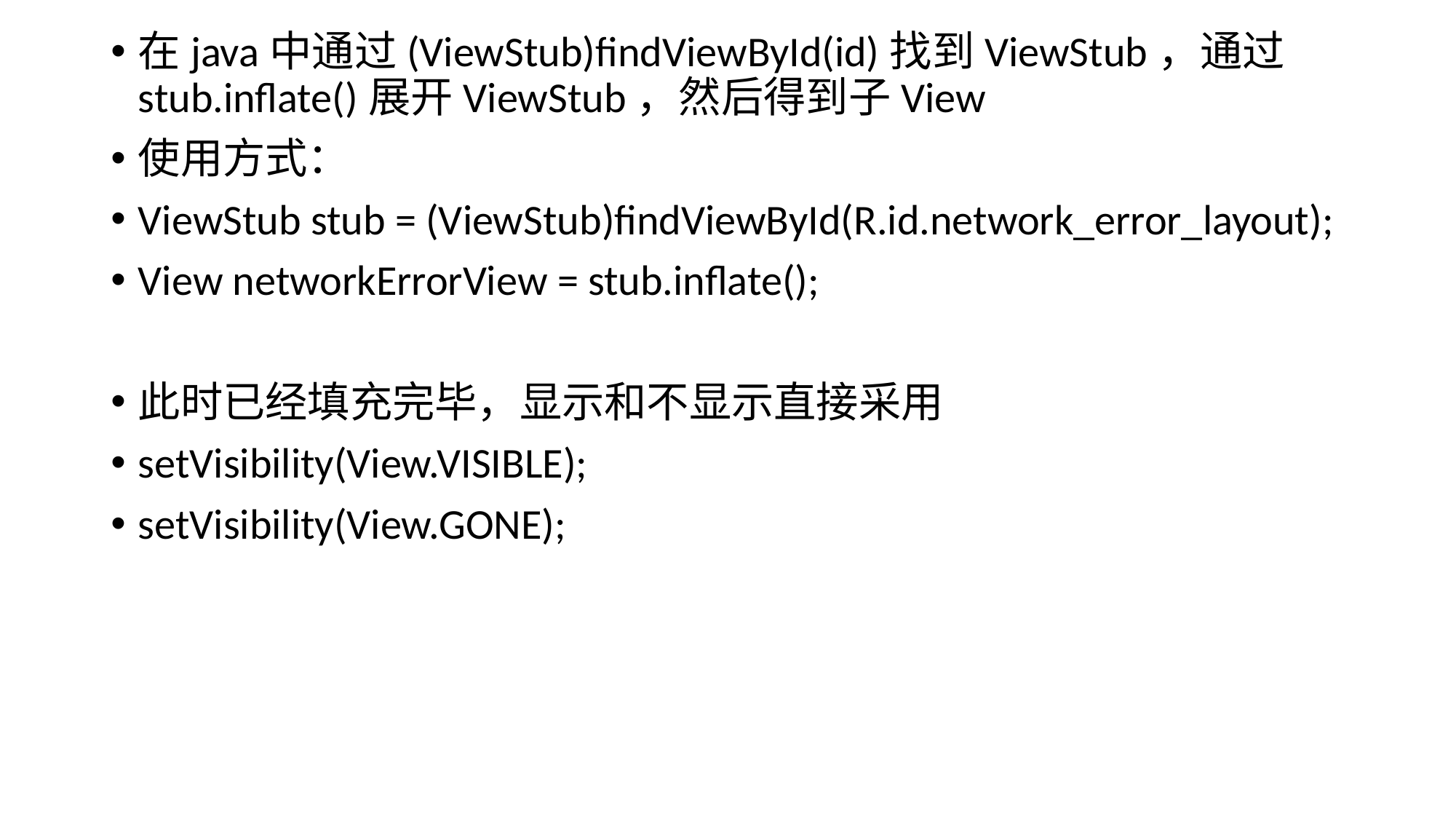

在java中通过(ViewStub)findViewById(id)找到ViewStub，通过stub.inflate()展开ViewStub，然后得到子View
使用方式：
ViewStub stub = (ViewStub)findViewById(R.id.network_error_layout);
View networkErrorView = stub.inflate();

此时已经填充完毕，显示和不显示直接采用
setVisibility(View.VISIBLE);
setVisibility(View.GONE);